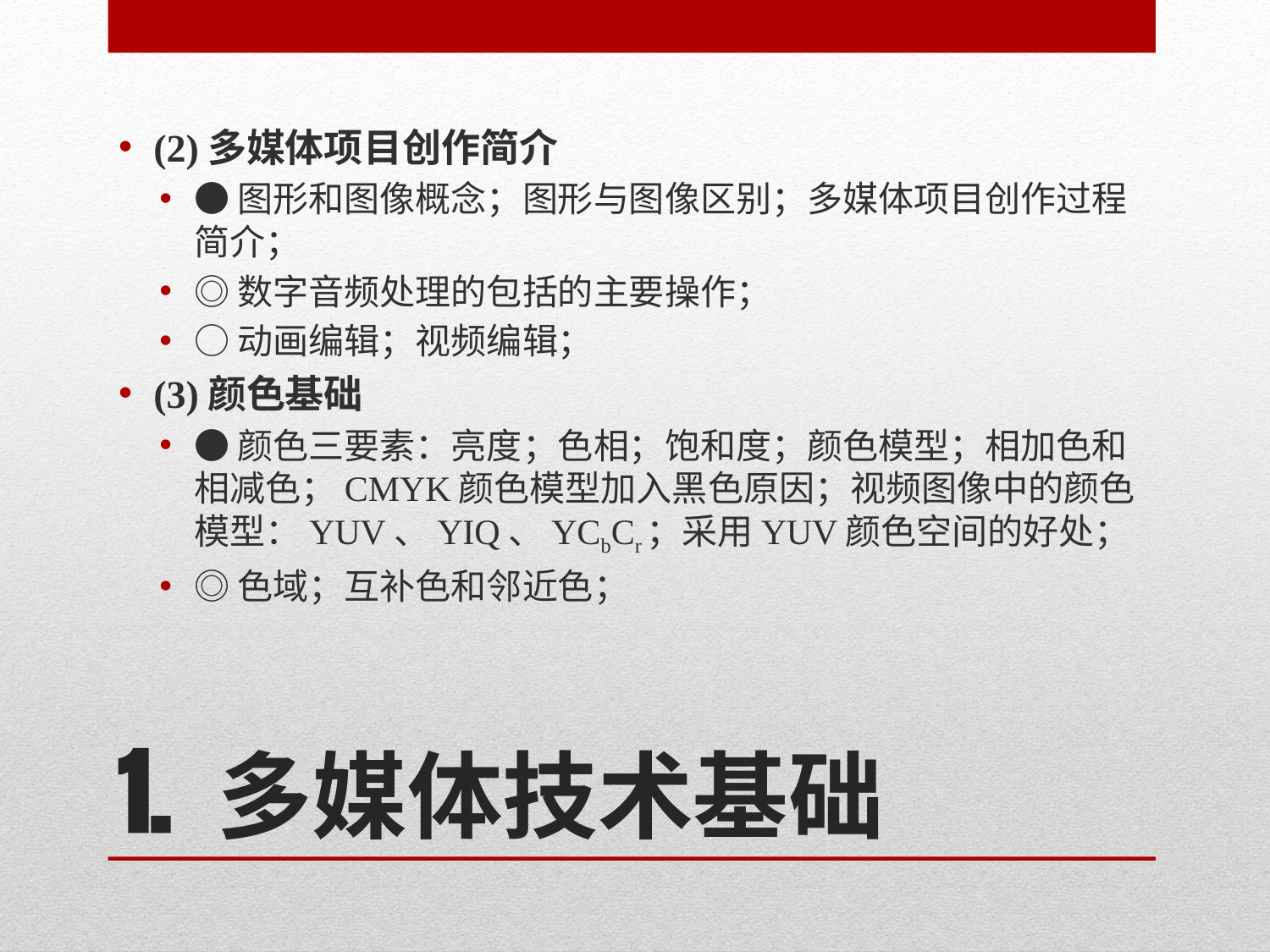

(2)多媒体项目创作简介
●图形和图像概念；图形与图像区别；多媒体项目创作过程简介；
◎数字音频处理的包括的主要操作；
○动画编辑；视频编辑；
(3)颜色基础
●颜色三要素：亮度；色相；饱和度；颜色模型；相加色和相减色；CMYK颜色模型加入黑色原因；视频图像中的颜色模型：YUV、YIQ、YCbCr；采用YUV颜色空间的好处；
◎色域；互补色和邻近色；
# 1. 多媒体技术基础